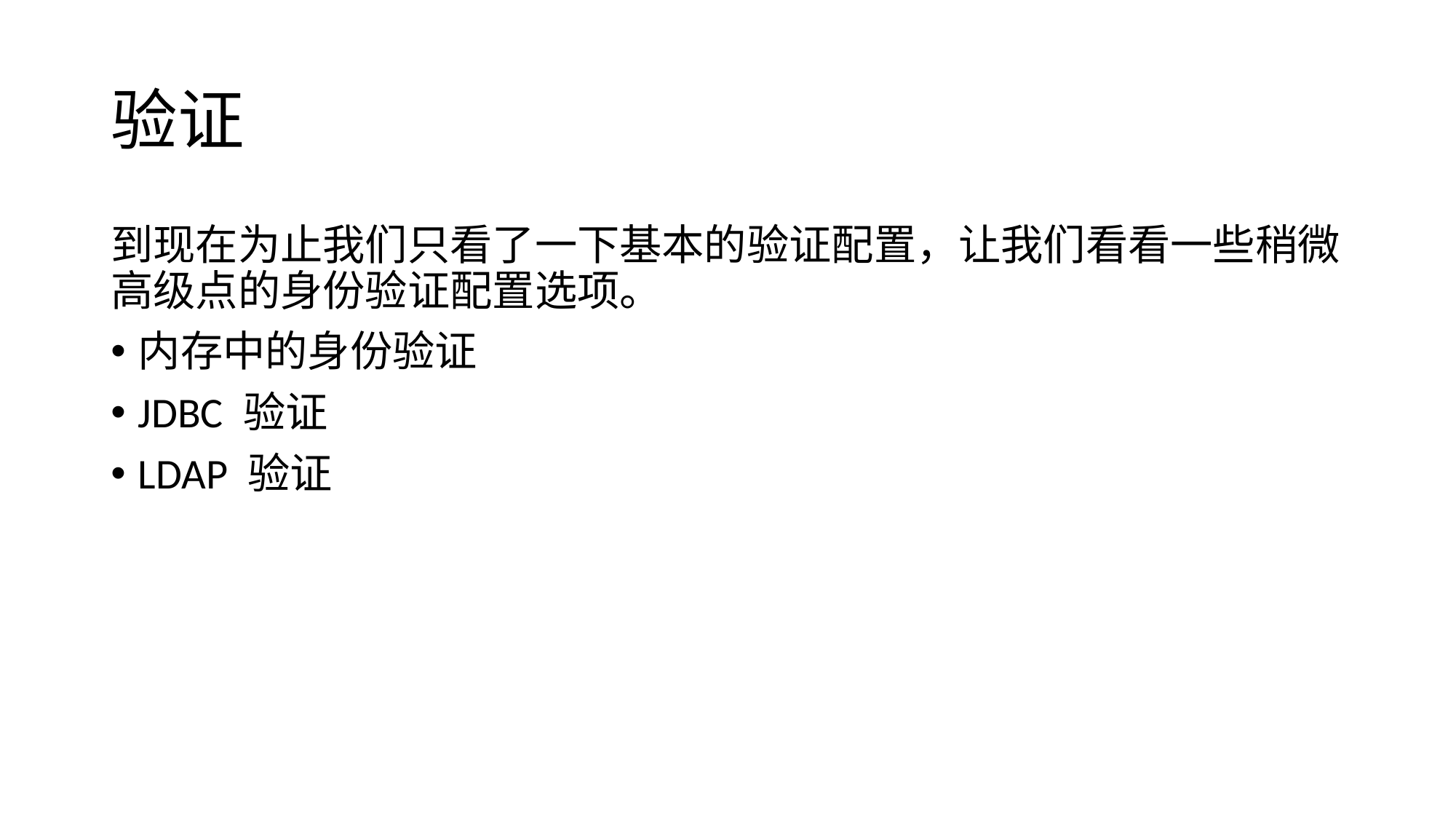

# 验证
到现在为止我们只看了一下基本的验证配置，让我们看看一些稍微高级点的身份验证配置选项。
内存中的身份验证
JDBC 验证
LDAP 验证